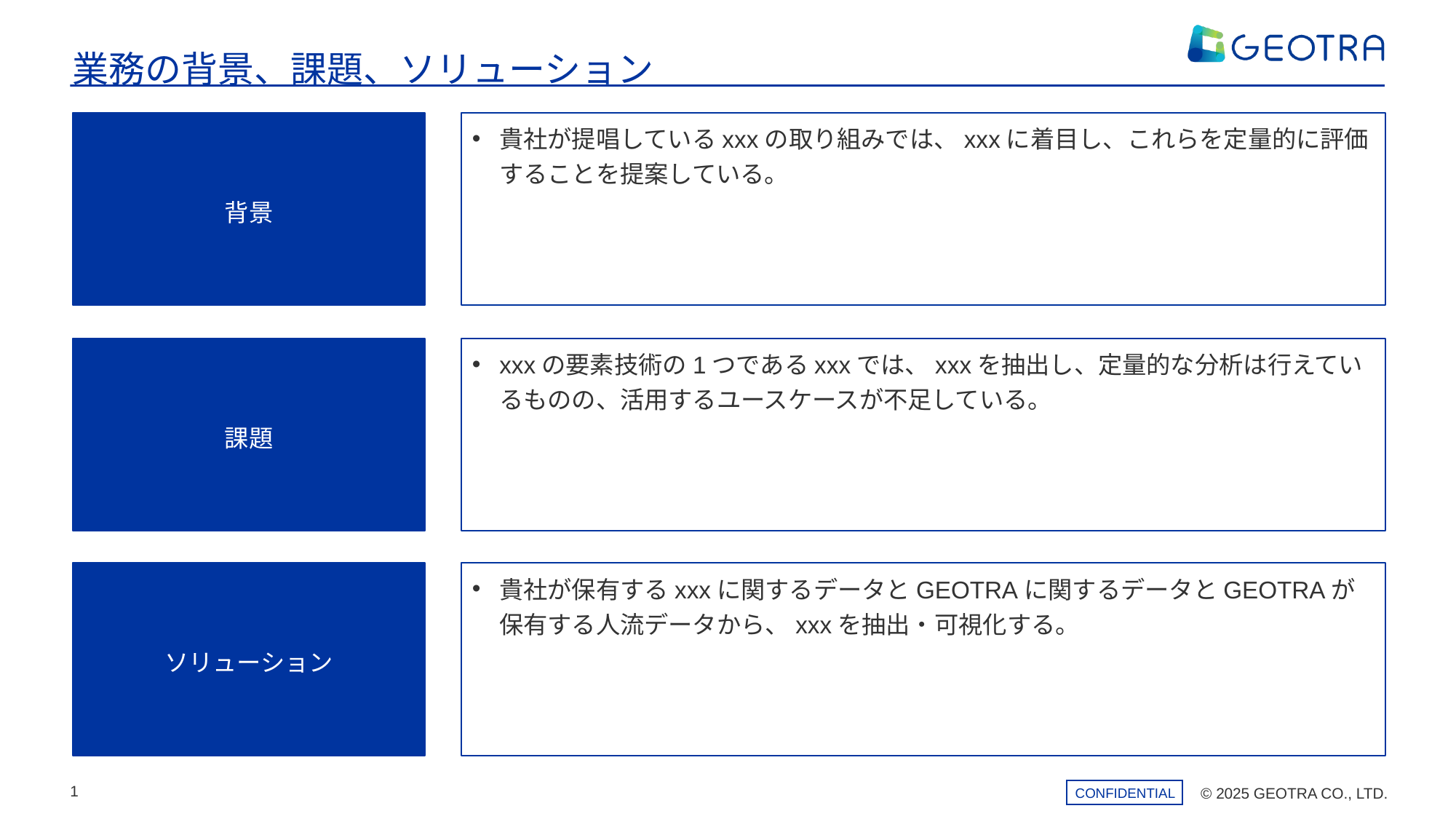

# 業務の背景、課題、ソリューション
背景
貴社が提唱しているxxxの取り組みでは、xxxに着目し、これらを定量的に評価することを提案している。
課題
xxxの要素技術の1つであるxxxでは、xxxを抽出し、定量的な分析は行えているものの、活用するユースケースが不足している。
ソリューション
貴社が保有するxxxに関するデータとGEOTRAに関するデータとGEOTRAが保有する人流データから、xxxを抽出・可視化する。